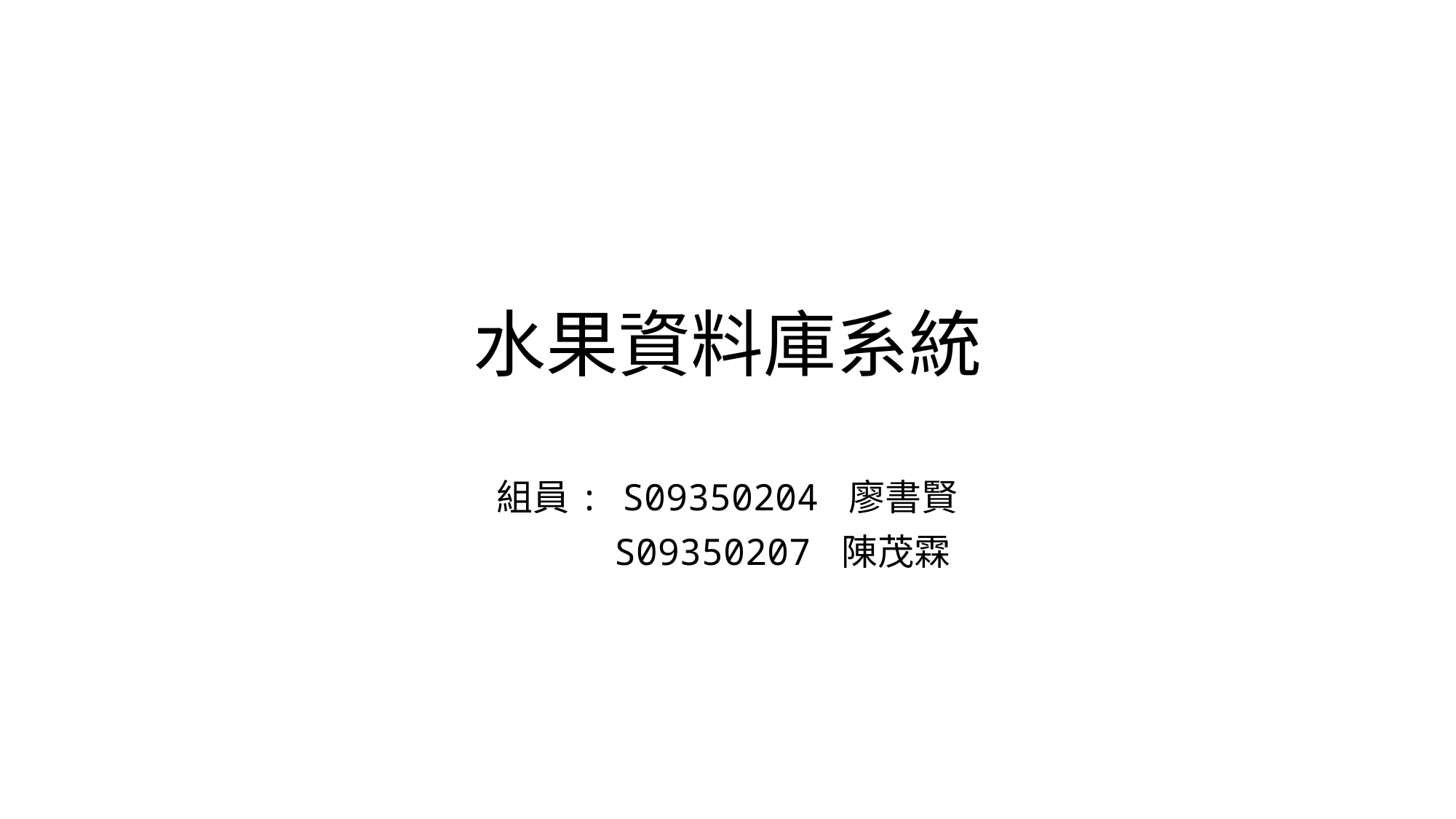

# 水果資料庫系統
組員: S09350204 廖書賢
	S09350207 陳茂霖